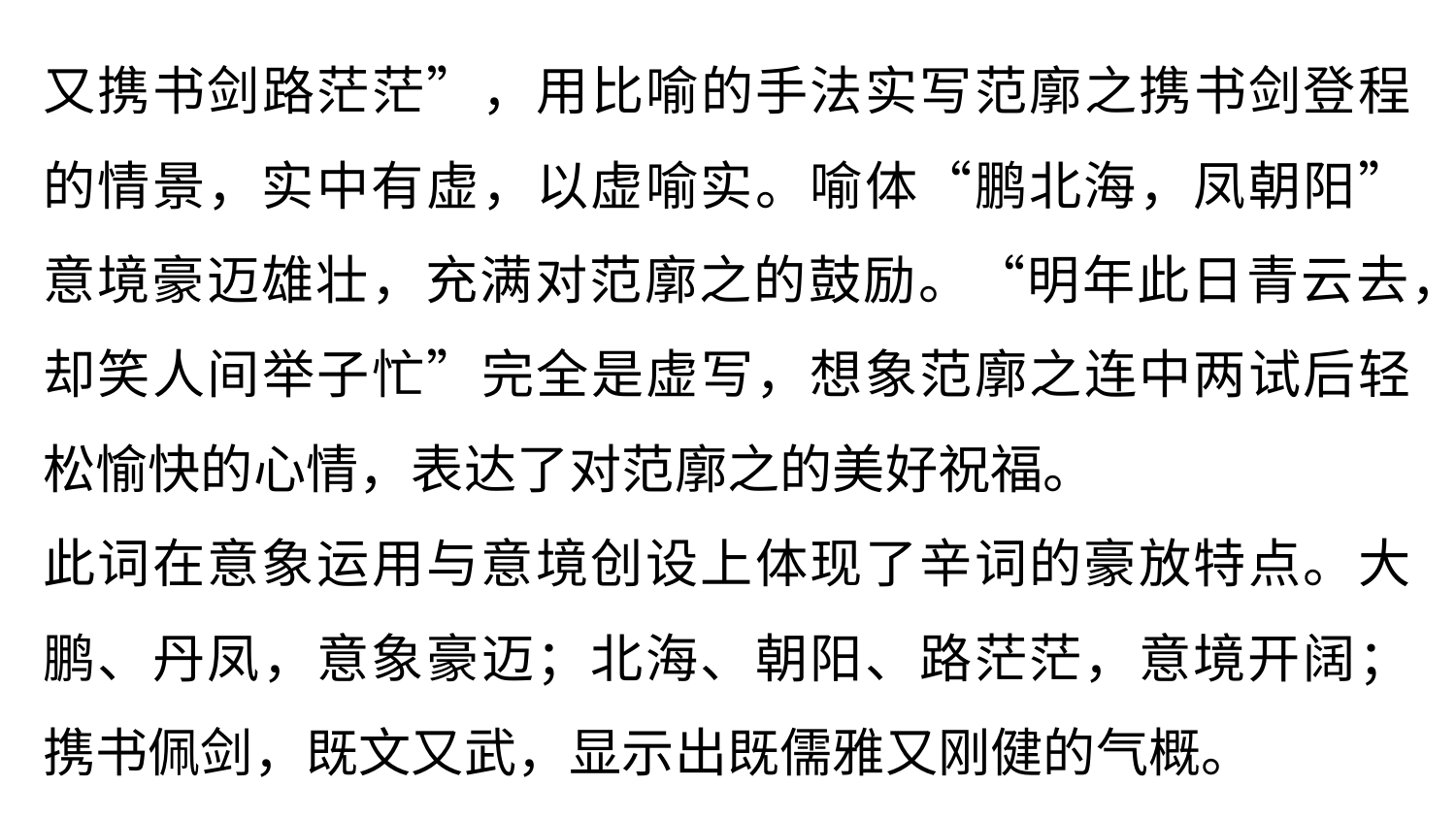

又携书剑路茫茫”，用比喻的手法实写范廓之携书剑登程的情景，实中有虚，以虚喻实。喻体“鹏北海，凤朝阳”意境豪迈雄壮，充满对范廓之的鼓励。“明年此日青云去，却笑人间举子忙”完全是虚写，想象范廓之连中两试后轻松愉快的心情，表达了对范廓之的美好祝福。
此词在意象运用与意境创设上体现了辛词的豪放特点。大鹏、丹凤，意象豪迈；北海、朝阳、路茫茫，意境开阔；携书佩剑，既文又武，显示出既儒雅又刚健的气概。